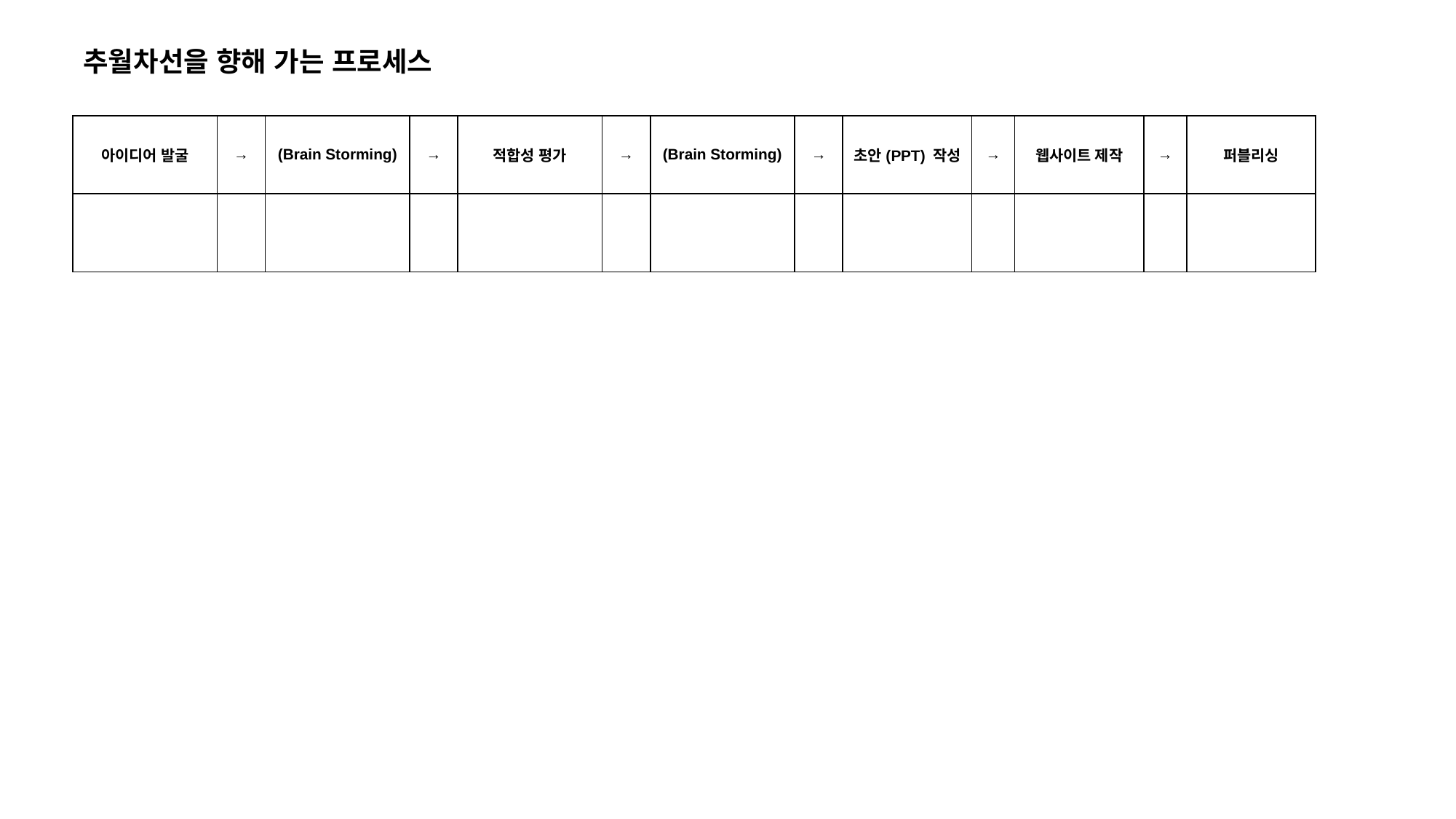

추월차선을 향해 가는 프로세스
| 아이디어 발굴 | → | (Brain Storming) | → | 적합성 평가 | → | (Brain Storming) | → | 초안(PPT) 작성 | → | 웹사이트 제작 | → | 퍼블리싱 |
| --- | --- | --- | --- | --- | --- | --- | --- | --- | --- | --- | --- | --- |
|  |  |  |  |  |  |  |  |  |  |  |  |  |